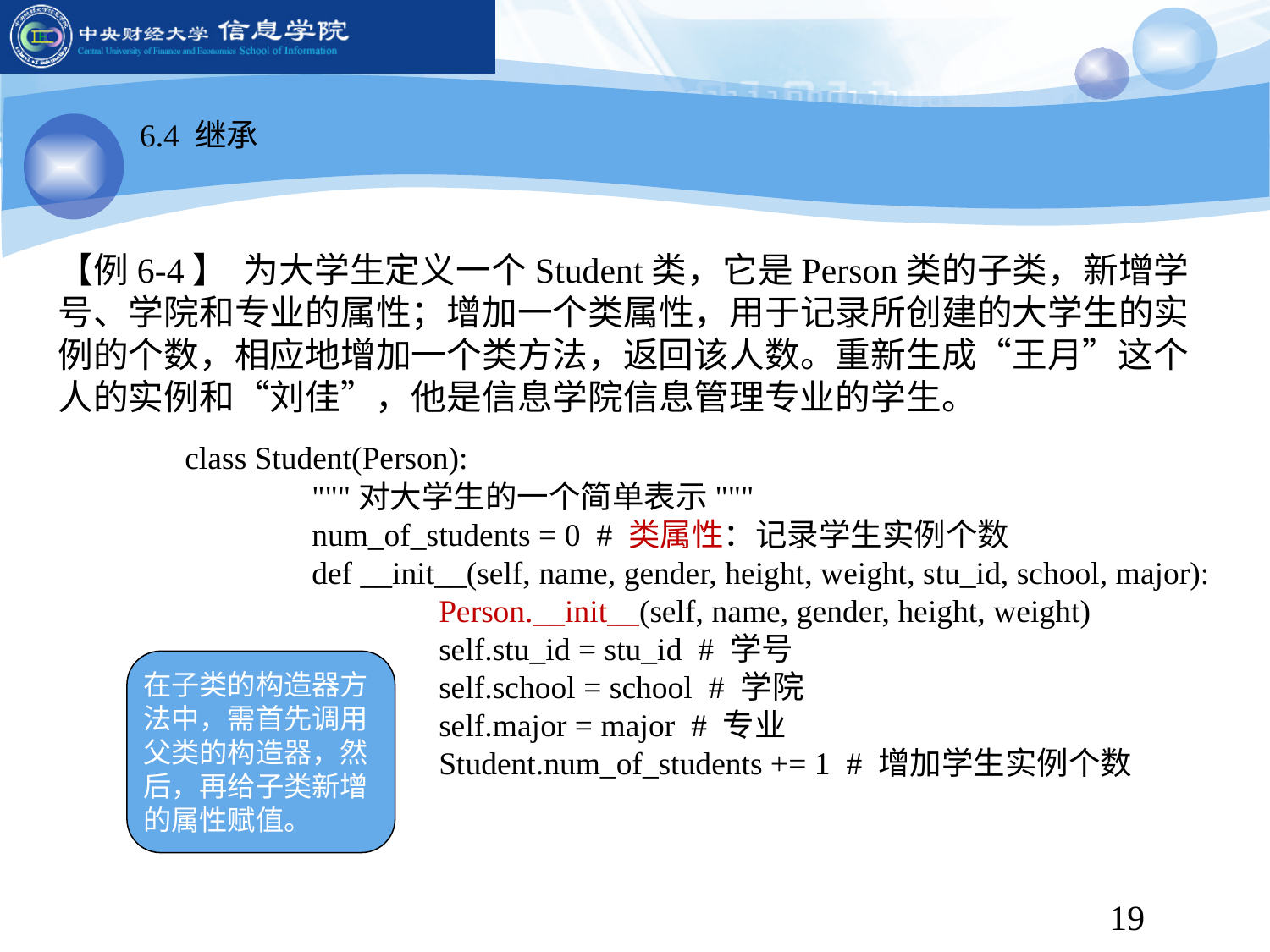

6.4 继承
【例6-4】  为大学生定义一个Student类，它是Person类的子类，新增学号、学院和专业的属性；增加一个类属性，用于记录所创建的大学生的实例的个数，相应地增加一个类方法，返回该人数。重新生成“王月”这个人的实例和“刘佳”，他是信息学院信息管理专业的学生。

	class Student(Person):
		"""对大学生的一个简单表示"""
		num_of_students = 0  # 类属性：记录学生实例个数
		def __init__(self, name, gender, height, weight, stu_id, school, major):
			Person.__init__(self, name, gender, height, weight)
			self.stu_id = stu_id  # 学号
			self.school = school  # 学院
			self.major = major  # 专业
			Student.num_of_students += 1  # 增加学生实例个数
在子类的构造器方法中，需首先调用父类的构造器，然后，再给子类新增的属性赋值。